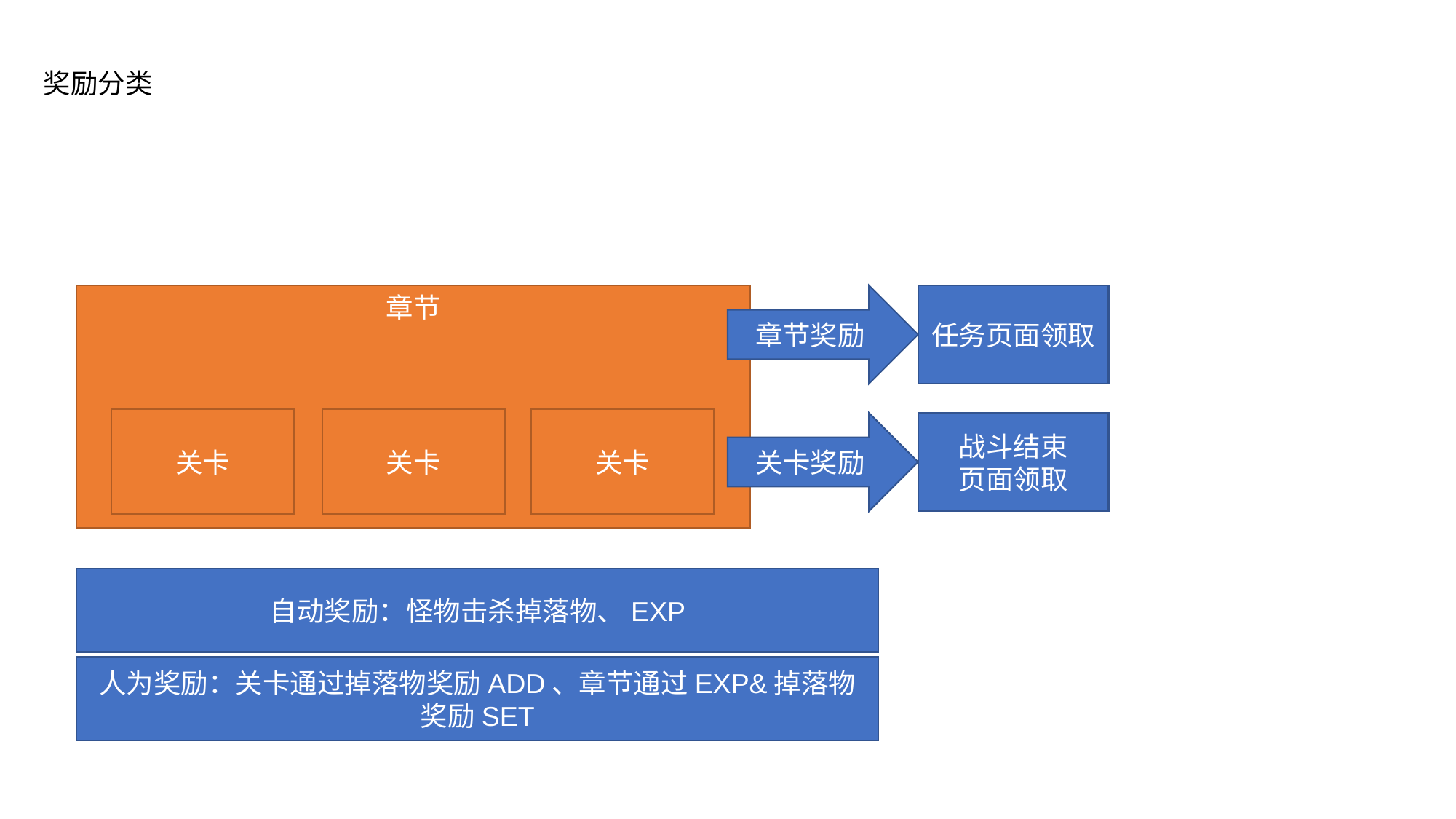

奖励分类
章节奖励
任务页面领取
章节
关卡
关卡
关卡
关卡奖励
战斗结束
页面领取
自动奖励：怪物击杀掉落物、EXP
人为奖励：关卡通过掉落物奖励ADD、章节通过EXP&掉落物奖励SET